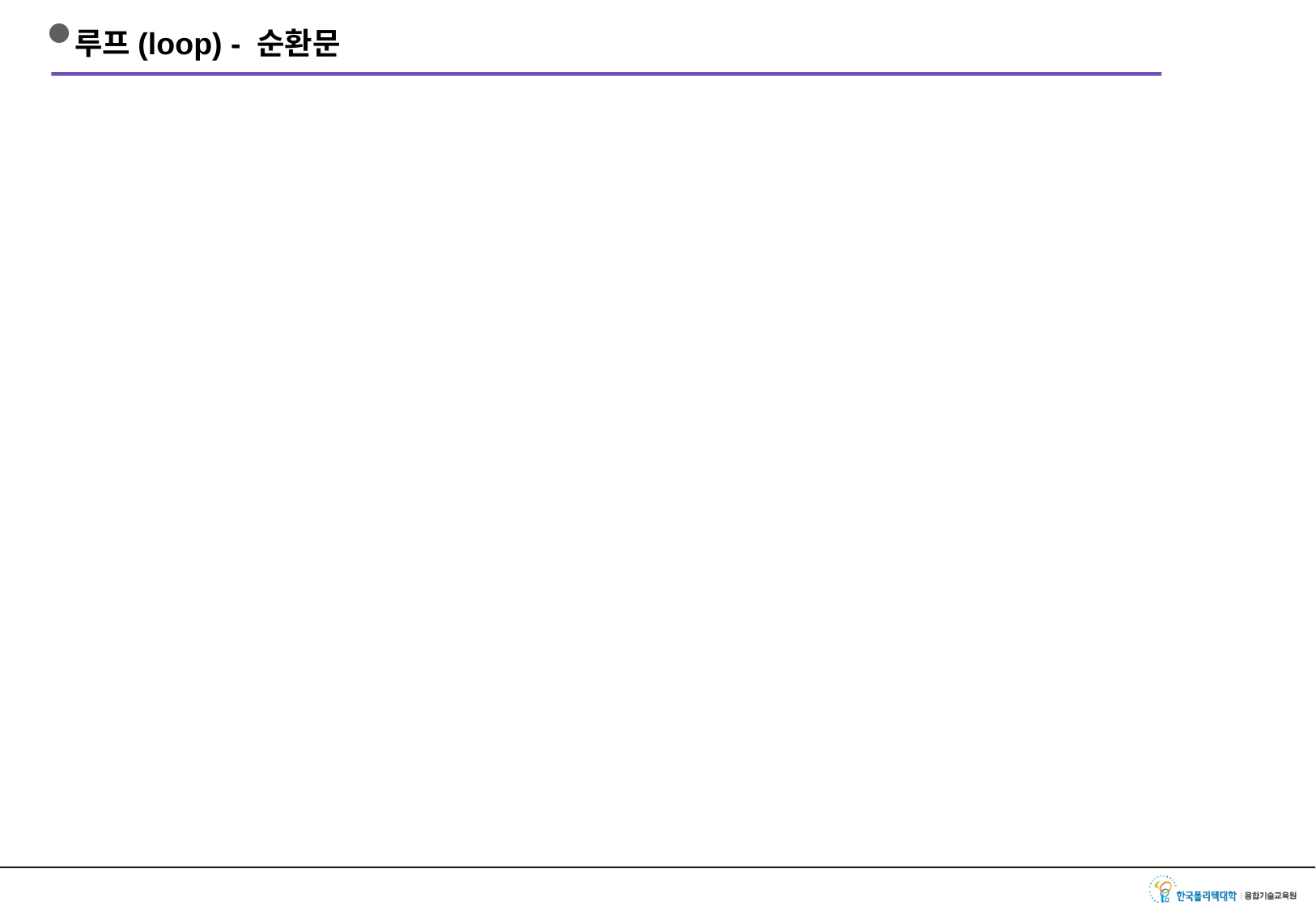

# 루프(loop) - 순환문
주로 여러 개의 데이터를 한번에 처리하기 위해서 사용하는 경우가 많다.

모든 제어문은 시작, 판단, 종료의 세 가지 상황을 가진다.

순환문
for루프
while 루프
do ~ while 루프